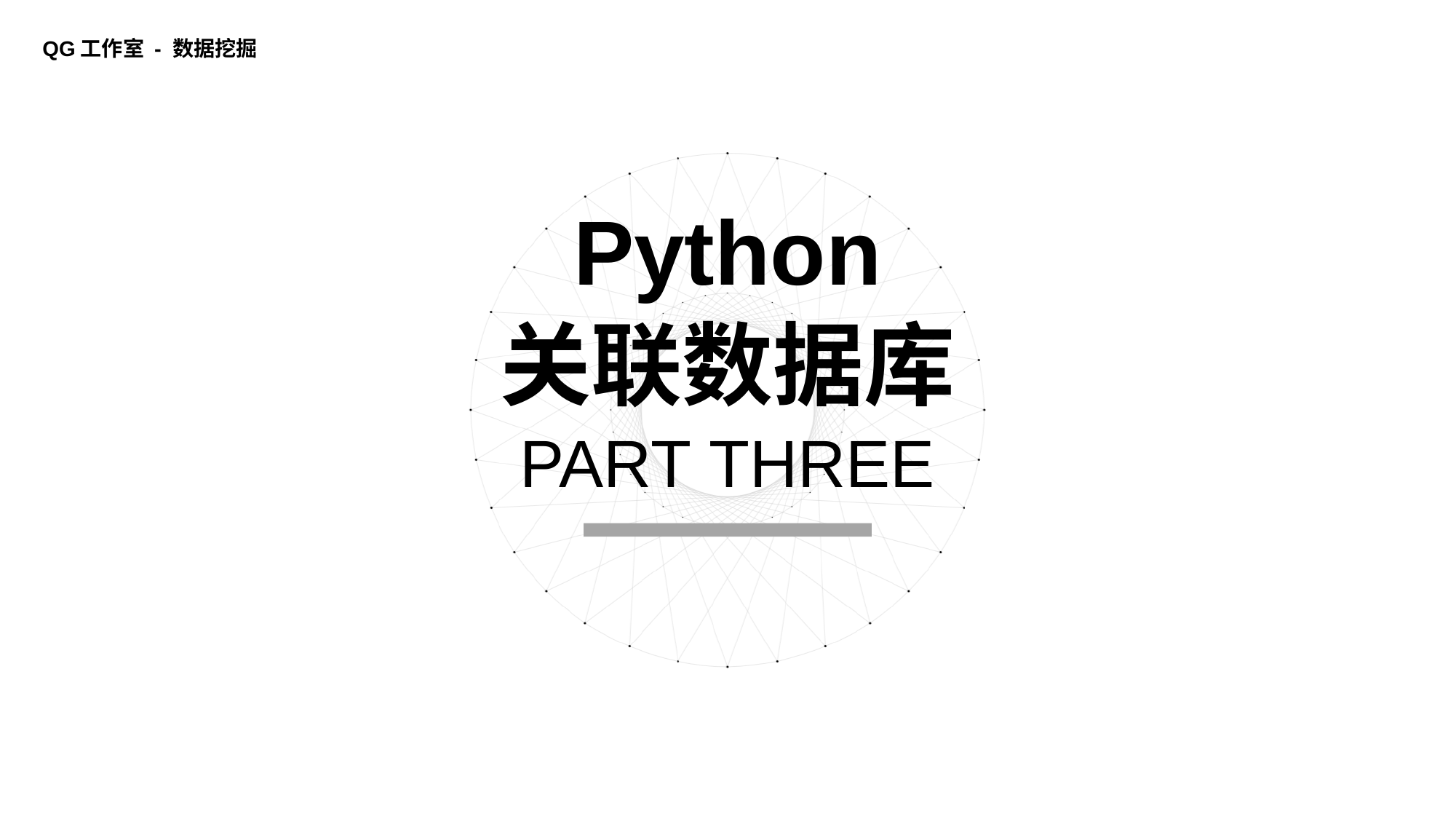

QG工作室 - 数据挖掘
Python
关联数据库
PART THREE